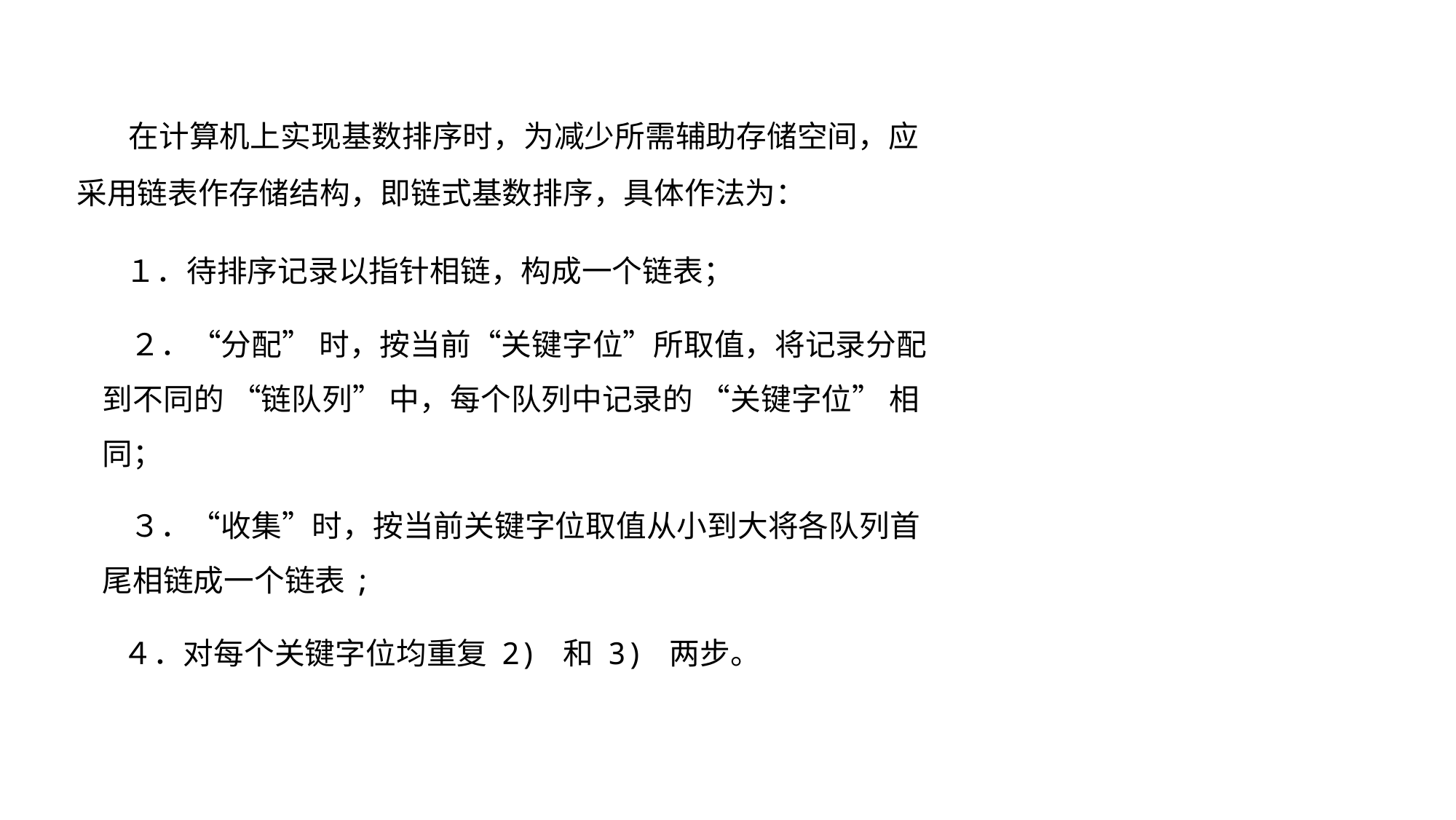

在计算机上实现基数排序时，为减少所需辅助存储空间，应采用链表作存储结构，即链式基数排序，具体作法为：
   １．待排序记录以指针相链，构成一个链表；
   ２．“分配” 时，按当前“关键字位”所取值，将记录分配到不同的 “链队列” 中，每个队列中记录的 “关键字位” 相同；
   ３．“收集”时，按当前关键字位取值从小到大将各队列首尾相链成一个链表;
  ４．对每个关键字位均重复 2) 和 3) 两步。